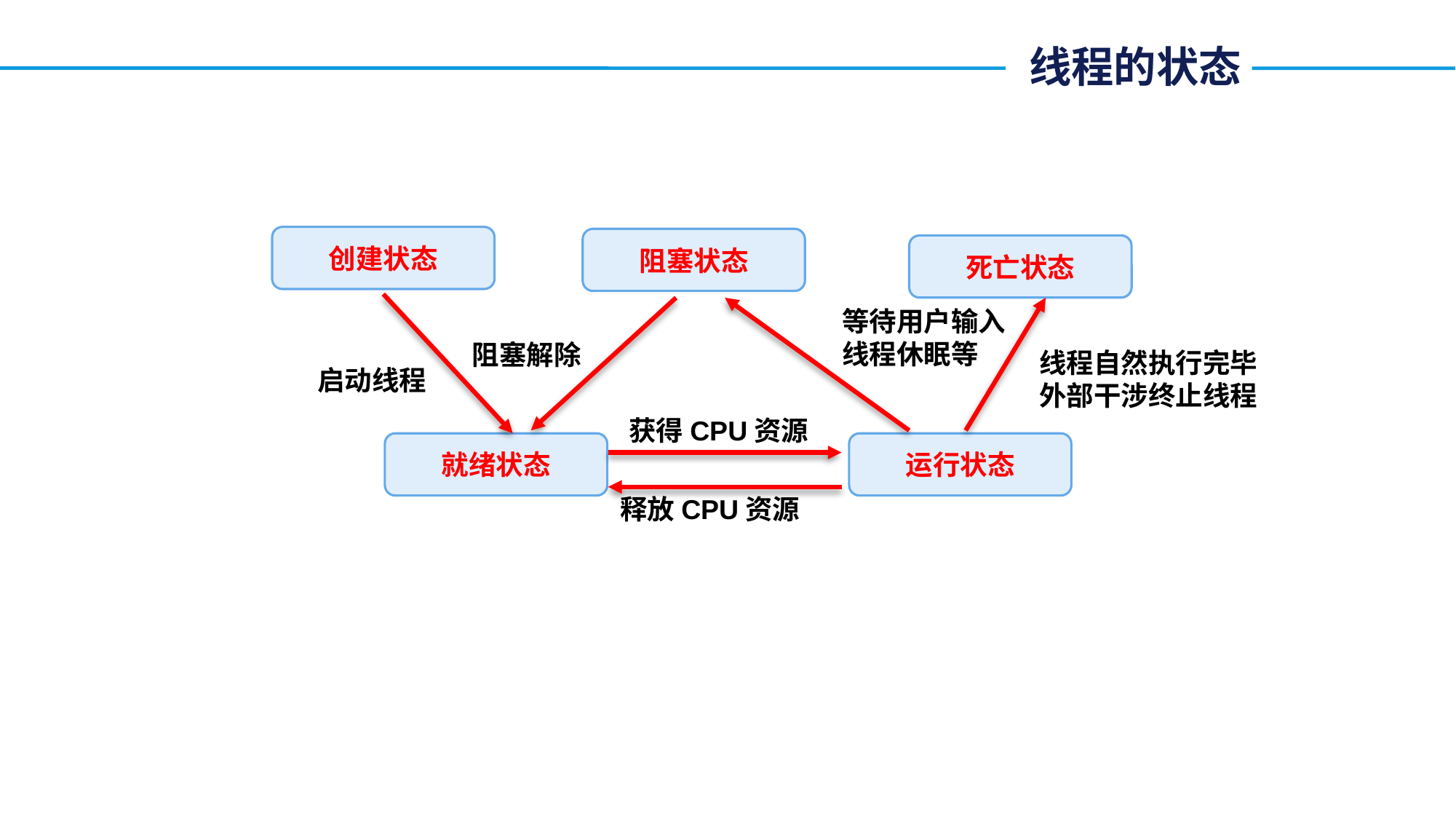

# 线程的状态
创建状态
阻塞状态
死亡状态
等待用户输入
线程休眠等
阻塞解除
线程自然执行完毕
外部干涉终止线程
启动线程
获得CPU资源
就绪状态
运行状态
释放CPU资源